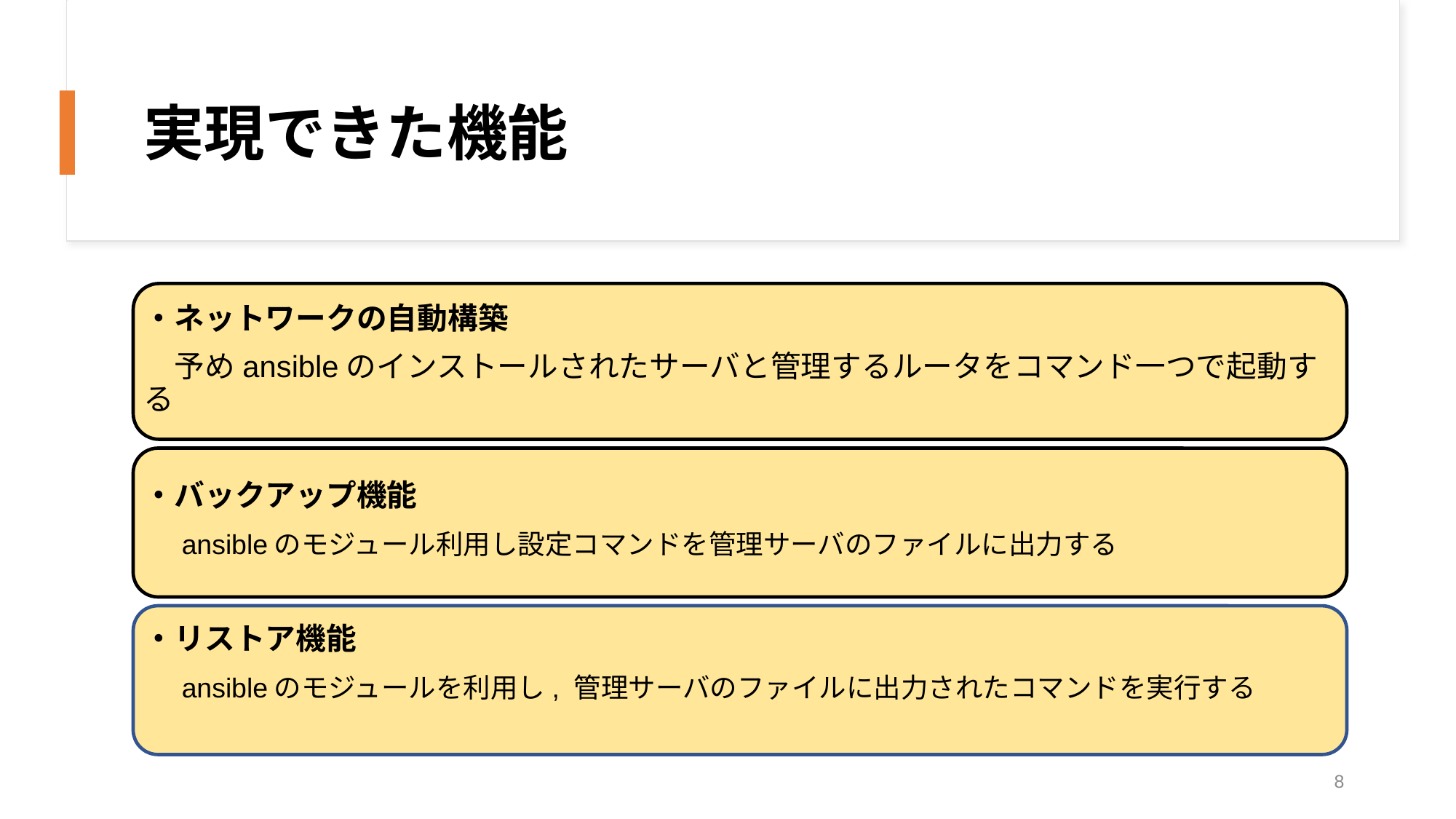

# 実現できた機能

・ネットワークの自動構築
　予めansibleのインストールされたサーバと管理するルータをコマンド一つで起動する

・バックアップ機能
　ansibleのモジュール利用し設定コマンドを管理サーバのファイルに出力する

・リストア機能
　ansibleのモジュールを利用し, 管理サーバのファイルに出力されたコマンドを実行する

8